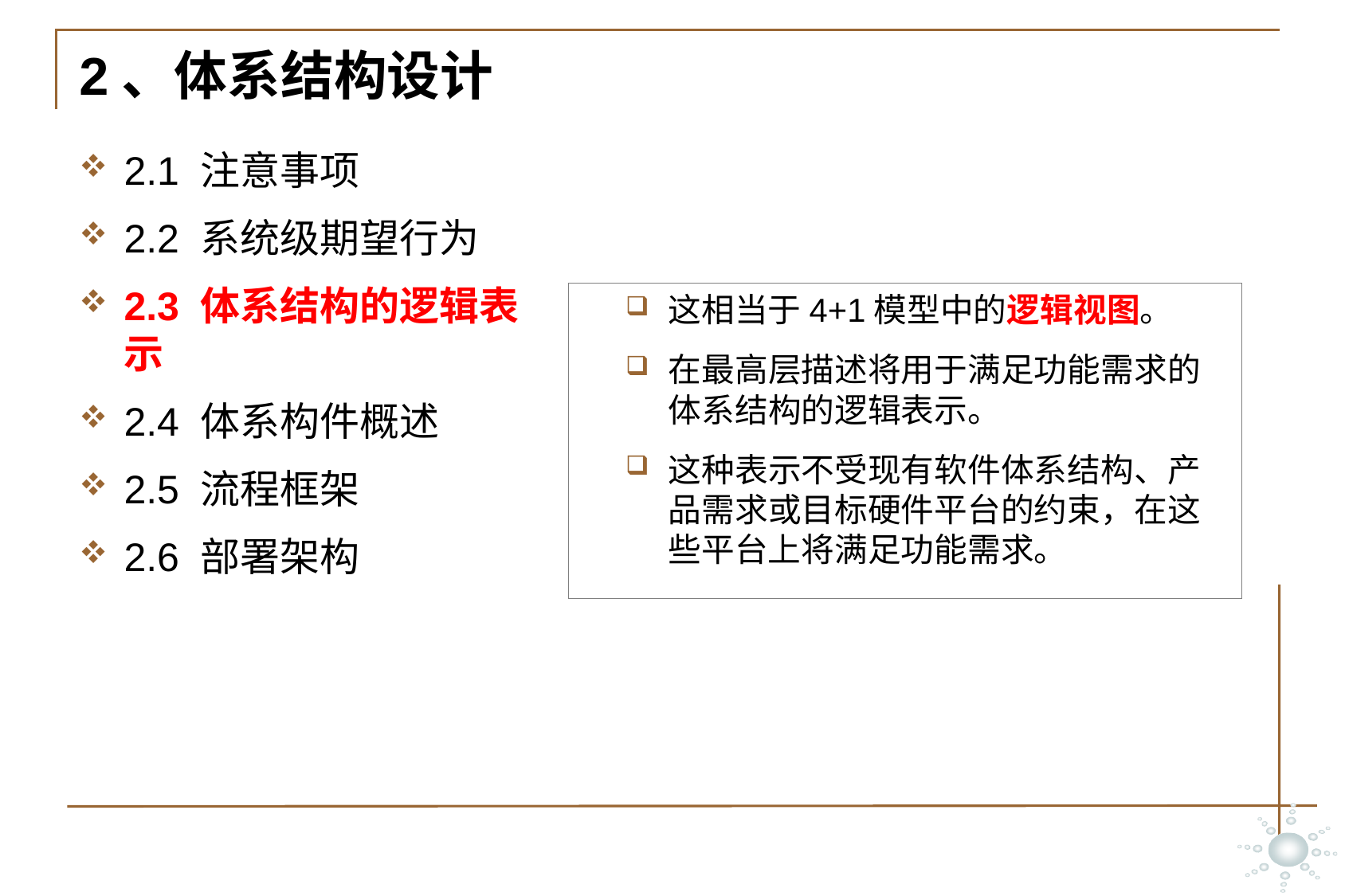

# 2、体系结构设计
2.1 注意事项
2.2 系统级期望行为
2.3 体系结构的逻辑表示
2.4 体系构件概述
2.5 流程框架
2.6 部署架构
这相当于4+1模型中的逻辑视图。
在最高层描述将用于满足功能需求的体系结构的逻辑表示。
这种表示不受现有软件体系结构、产品需求或目标硬件平台的约束，在这些平台上将满足功能需求。
17